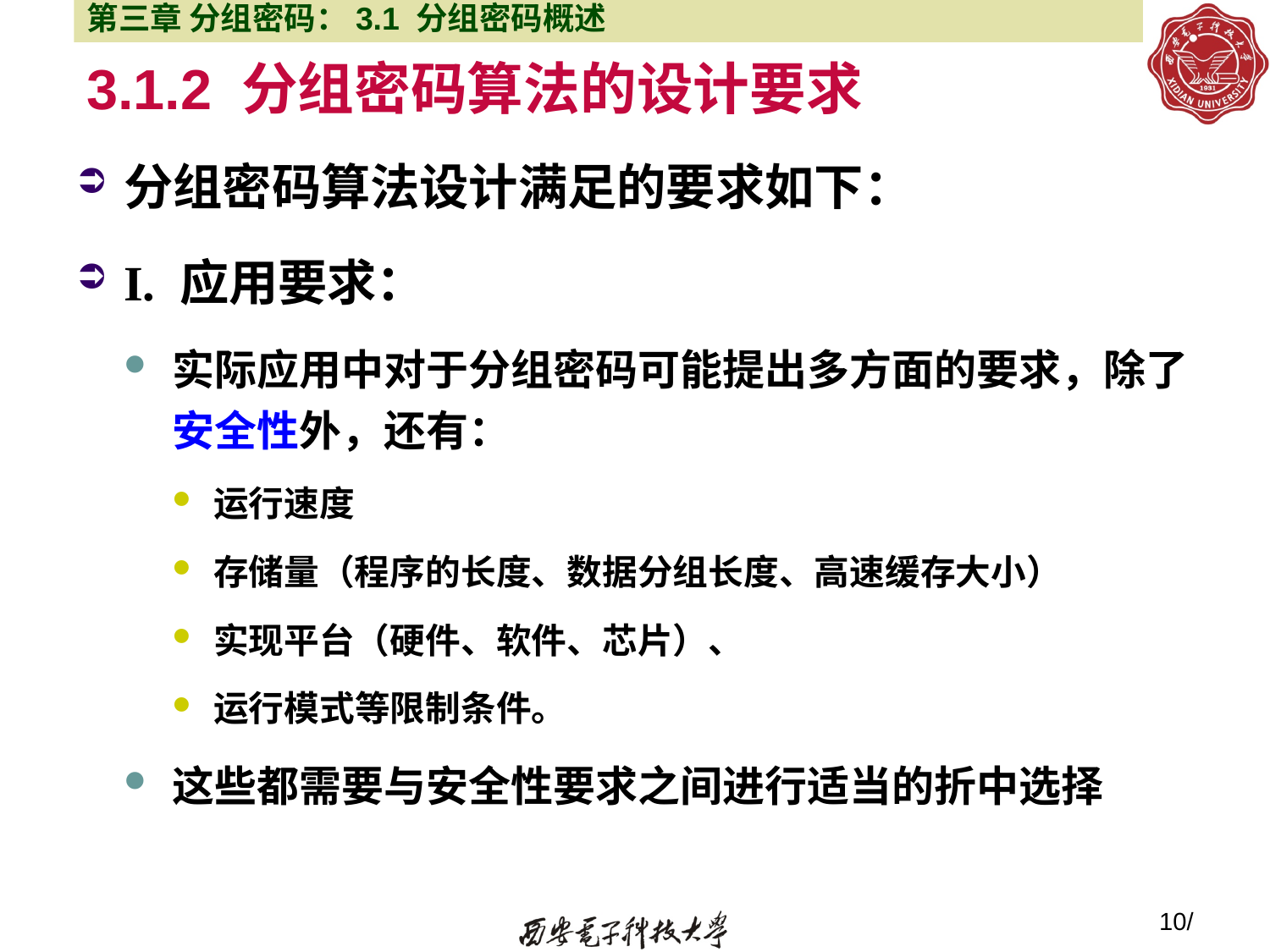

第三章 分组密码：3.1 分组密码概述
# 3.1.2 分组密码算法的设计要求
分组密码算法设计满足的要求如下：
I. 应用要求：
实际应用中对于分组密码可能提出多方面的要求，除了安全性外，还有：
运行速度
存储量（程序的长度、数据分组长度、高速缓存大小）
实现平台（硬件、软件、芯片）、
运行模式等限制条件。
这些都需要与安全性要求之间进行适当的折中选择

10/